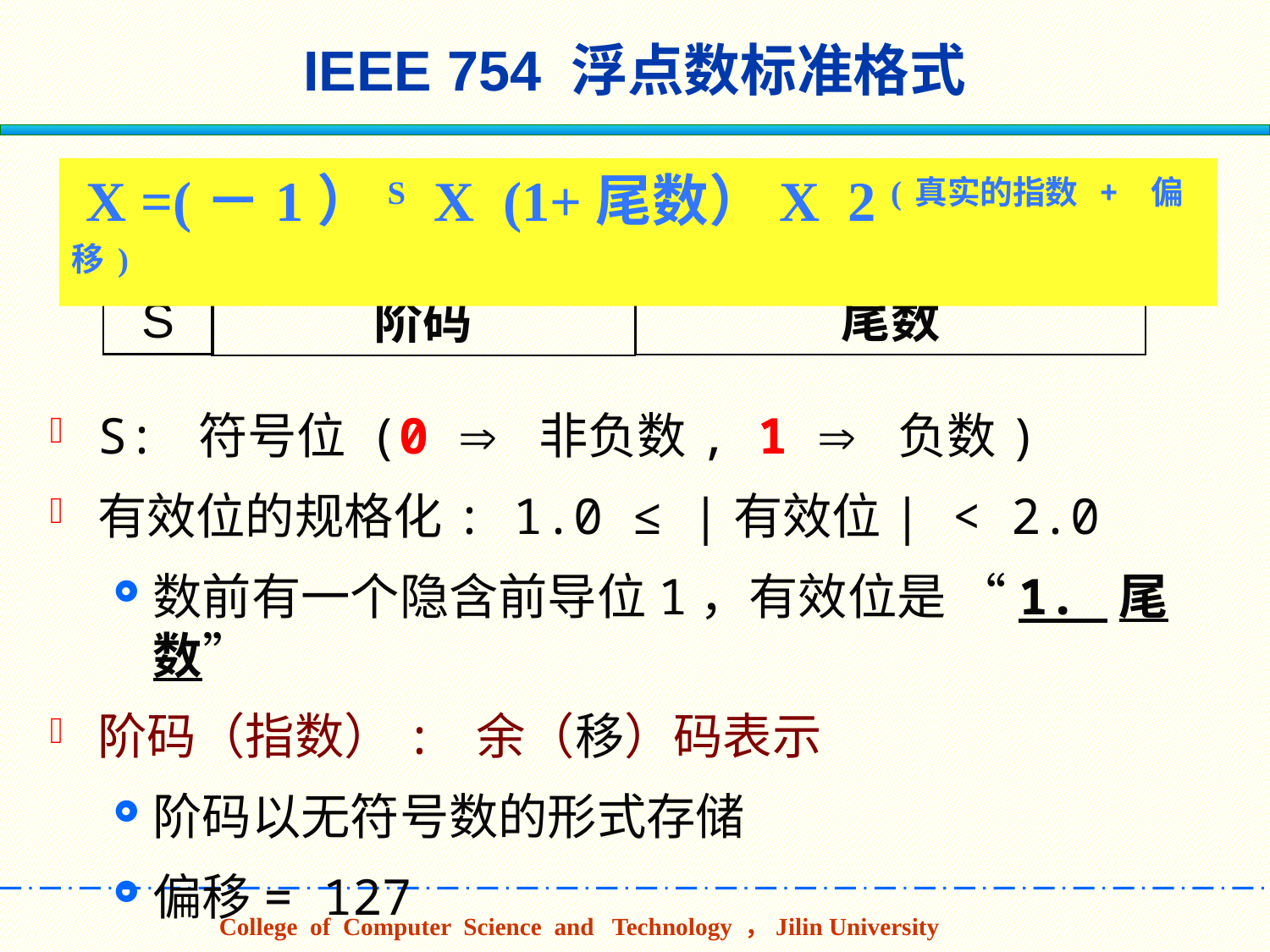

# IEEE 754 浮点数标准格式
 X =(－1）S  X  (1+尾数）X  2 (真实的指数 + 偏移)
S
尾数
阶码
S: 符号位 (0 ⇒ 非负数, 1 ⇒ 负数)
有效位的规格化: 1.0 ≤ |有效位| < 2.0
数前有一个隐含前导位1，有效位是 “1. 尾数”
阶码（指数）: 余（移）码表示
阶码以无符号数的形式存储
偏移= 127